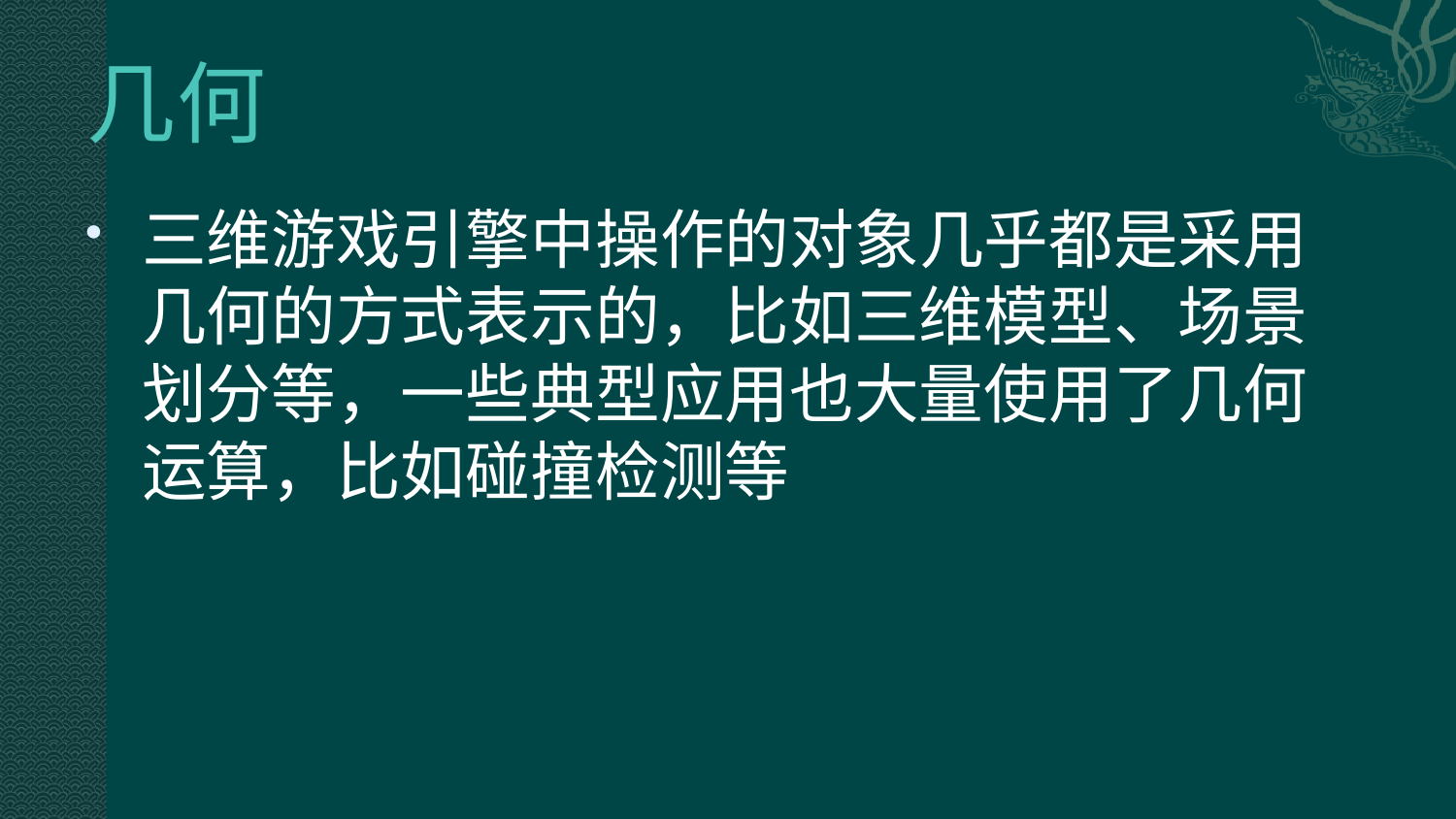

# 几何
三维游戏引擎中操作的对象几乎都是采用几何的方式表示的，比如三维模型、场景划分等，一些典型应用也大量使用了几何运算，比如碰撞检测等